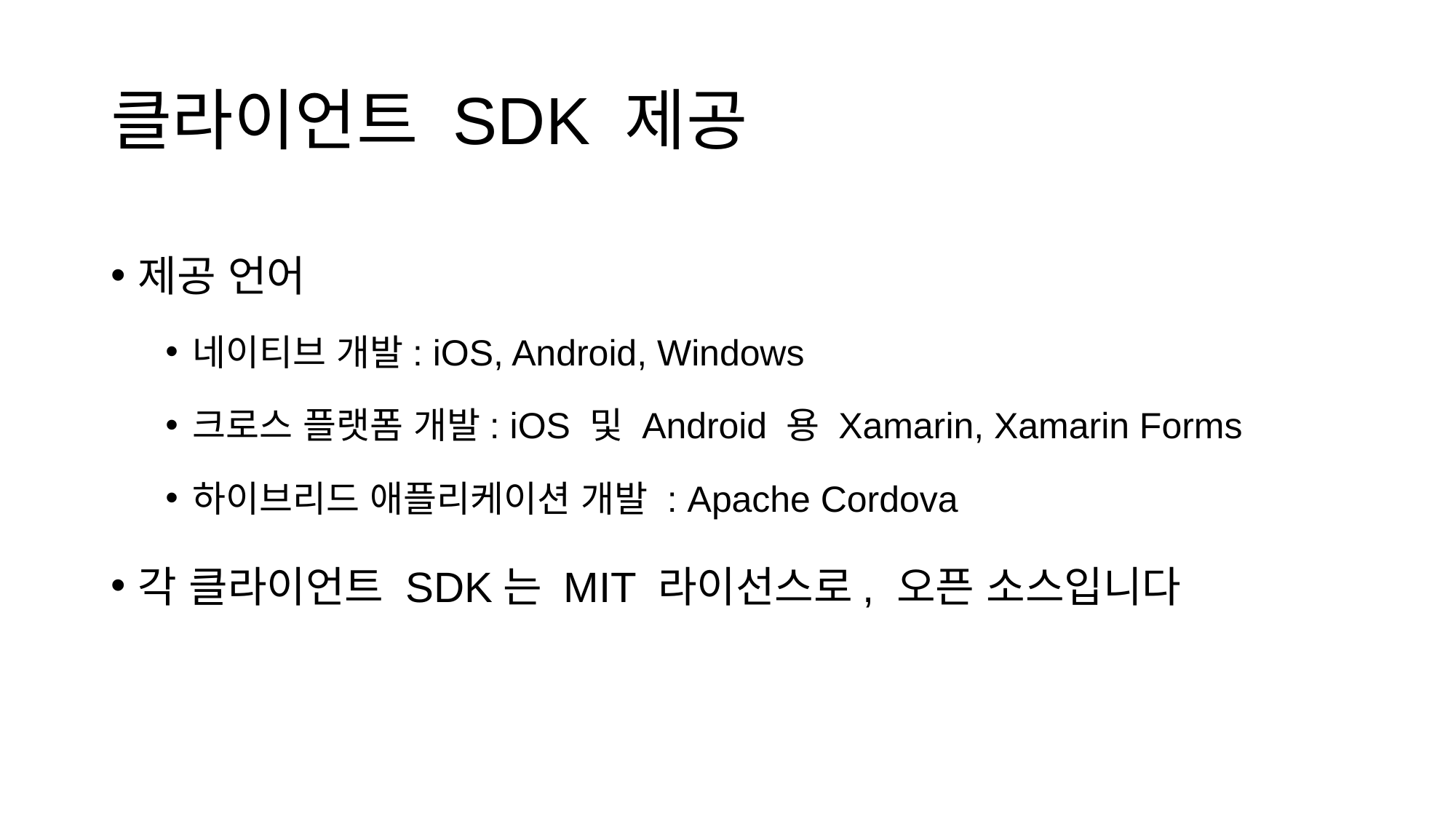

# 클라이언트 SDK 제공
제공 언어
네이티브 개발: iOS, Android, Windows
크로스 플랫폼 개발: iOS 및 Android 용 Xamarin, Xamarin Forms
하이브리드 애플리케이션 개발 : Apache Cordova
각 클라이언트 SDK는 MIT 라이선스로, 오픈 소스입니다